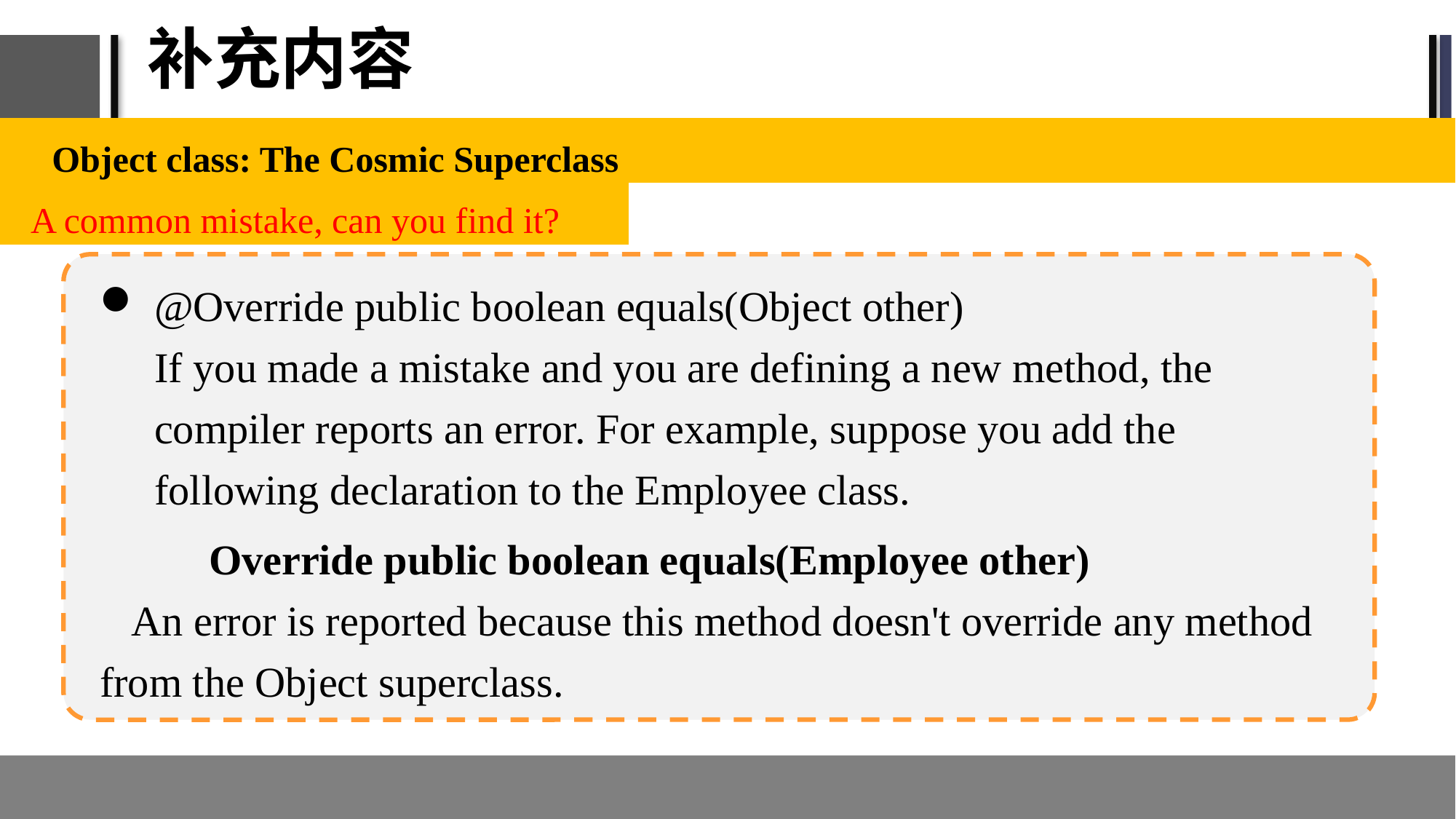

# 补充内容

Object class: The Cosmic Superclass

A common mistake, can you find it?

@Override public boolean equals(Object other)
If you made a mistake and you are defining a new method, the compiler reports an error. For example, suppose you add the following declaration to the Employee class.
	Override public boolean equals(Employee other)
   An error is reported because this method doesn't override any method from the Object superclass.